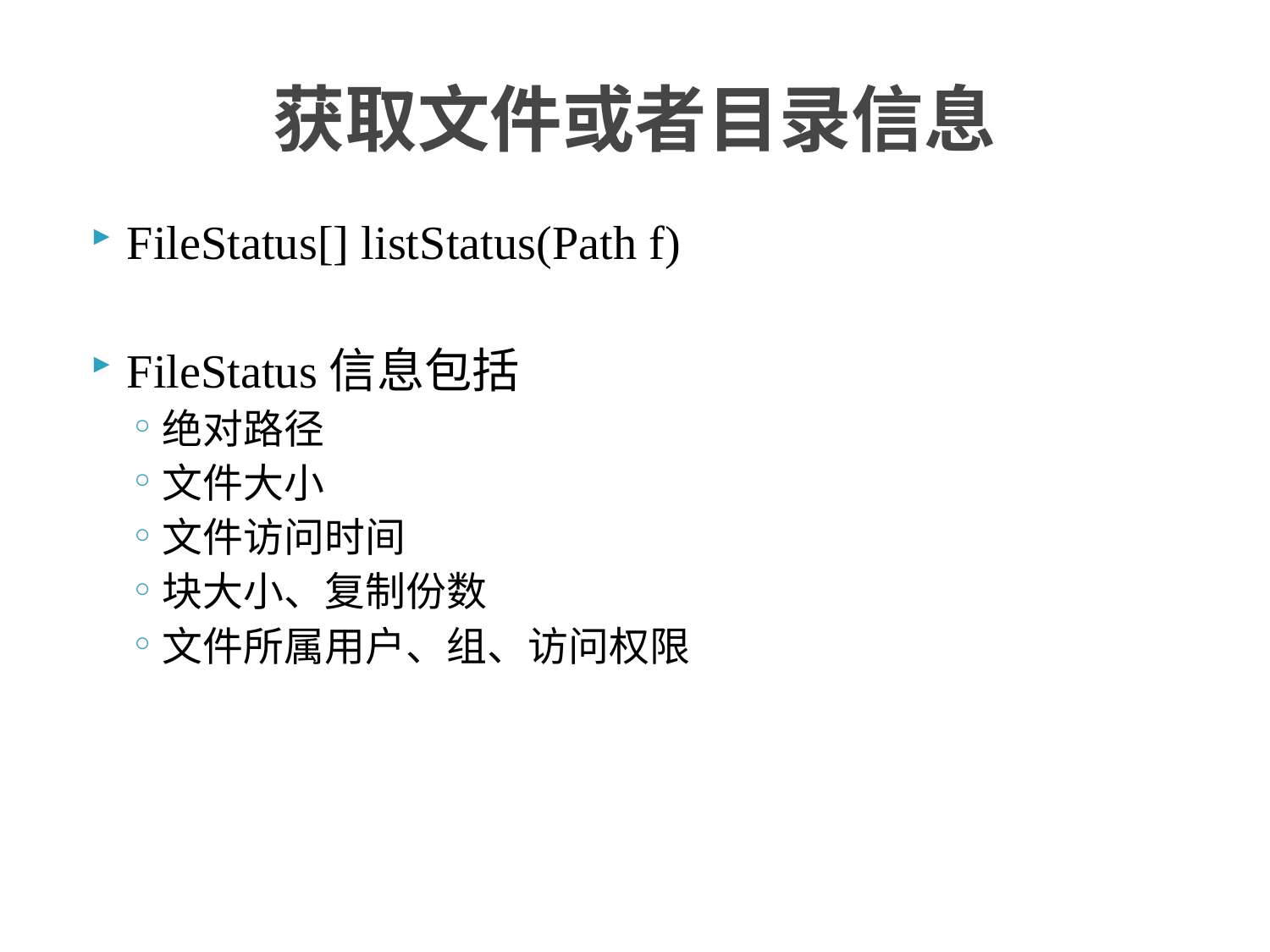

# 获取文件或者目录信息
FileStatus[] listStatus(Path f)

FileStatus信息包括
绝对路径
文件大小
文件访问时间
块大小、复制份数
文件所属用户、组、访问权限